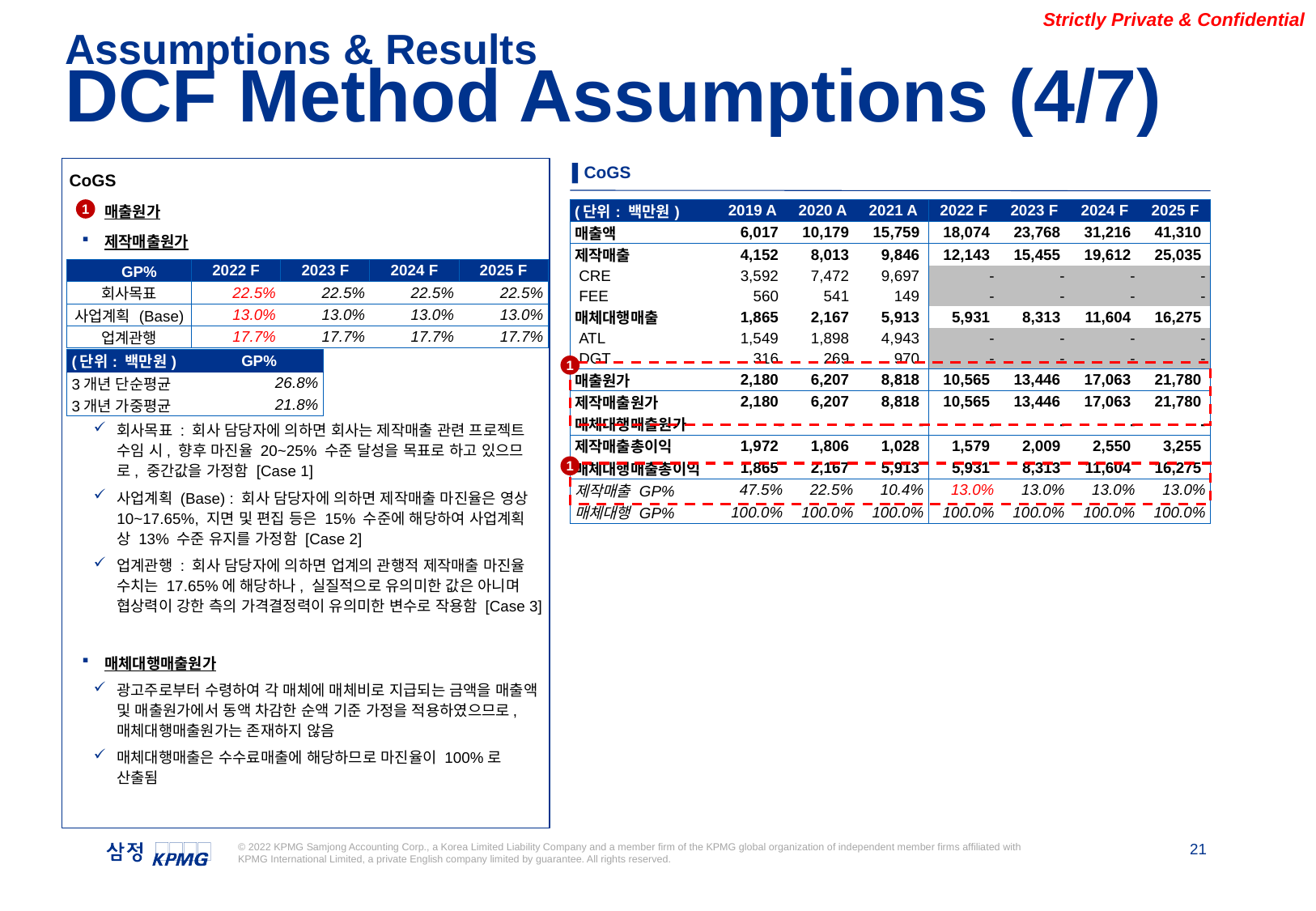

Assumptions & Results
DCF Method Assumptions (4/7)
▌CoGS

CoGS
매출원가
제작매출원가

회사목표 : 회사 담당자에 의하면 회사는 제작매출 관련 프로젝트 수임 시, 향후 마진율 20~25% 수준 달성을 목표로 하고 있으므로, 중간값을 가정함 [Case 1]
사업계획 (Base) : 회사 담당자에 의하면 제작매출 마진율은 영상 10~17.65%, 지면 및 편집 등은 15% 수준에 해당하여 사업계획 상 13% 수준 유지를 가정함 [Case 2]
업계관행 : 회사 담당자에 의하면 업계의 관행적 제작매출 마진율 수치는 17.65%에 해당하나, 실질적으로 유의미한 값은 아니며 협상력이 강한 측의 가격결정력이 유의미한 변수로 작용함 [Case 3]

매체대행매출원가
광고주로부터 수령하여 각 매체에 매체비로 지급되는 금액을 매출액 및 매출원가에서 동액 차감한 순액 기준 가정을 적용하였으므로, 매체대행매출원가는 존재하지 않음
매체대행매출은 수수료매출에 해당하므로 마진율이 100%로 산출됨

1
| (단위: 백만원) | 2019 A | 2020 A | 2021 A | 2022 F | 2023 F | 2024 F | 2025 F |
| --- | --- | --- | --- | --- | --- | --- | --- |
| 매출액 | 6,017 | 10,179 | 15,759 | 18,074 | 23,768 | 31,216 | 41,310 |
| 제작매출 | 4,152 | 8,013 | 9,846 | 12,143 | 15,455 | 19,612 | 25,035 |
| CRE | 3,592 | 7,472 | 9,697 | - | - | - | - |
| FEE | 560 | 541 | 149 | - | - | - | - |
| 매체대행매출 | 1,865 | 2,167 | 5,913 | 5,931 | 8,313 | 11,604 | 16,275 |
| ATL | 1,549 | 1,898 | 4,943 | - | - | - | - |
| DGT | 316 | 269 | 970 | - | - | - | - |
| 매출원가 | 2,180 | 6,207 | 8,818 | 10,565 | 13,446 | 17,063 | 21,780 |
| 제작매출원가 | 2,180 | 6,207 | 8,818 | 10,565 | 13,446 | 17,063 | 21,780 |
| 매체대행매출원가 | - | - | - | - | - | - | - |
| 제작매출총이익 | 1,972 | 1,806 | 1,028 | 1,579 | 2,009 | 2,550 | 3,255 |
| 매체대행매출총이익 | 1,865 | 2,167 | 5,913 | 5,931 | 8,313 | 11,604 | 16,275 |
| 제작매출 GP% | 47.5% | 22.5% | 10.4% | 13.0% | 13.0% | 13.0% | 13.0% |
| 매체대행 GP% | 100.0% | 100.0% | 100.0% | 100.0% | 100.0% | 100.0% | 100.0% |
| GP% | 2022 F | 2023 F | 2024 F | 2025 F |
| --- | --- | --- | --- | --- |
| 회사목표 | 22.5% | 22.5% | 22.5% | 22.5% |
| 사업계획 (Base) | 13.0% | 13.0% | 13.0% | 13.0% |
| 업계관행 | 17.7% | 17.7% | 17.7% | 17.7% |
| (단위: 백만원) | GP% |
| --- | --- |
| 3개년 단순평균 | 26.8% |
| 3개년 가중평균 | 21.8% |
1

1